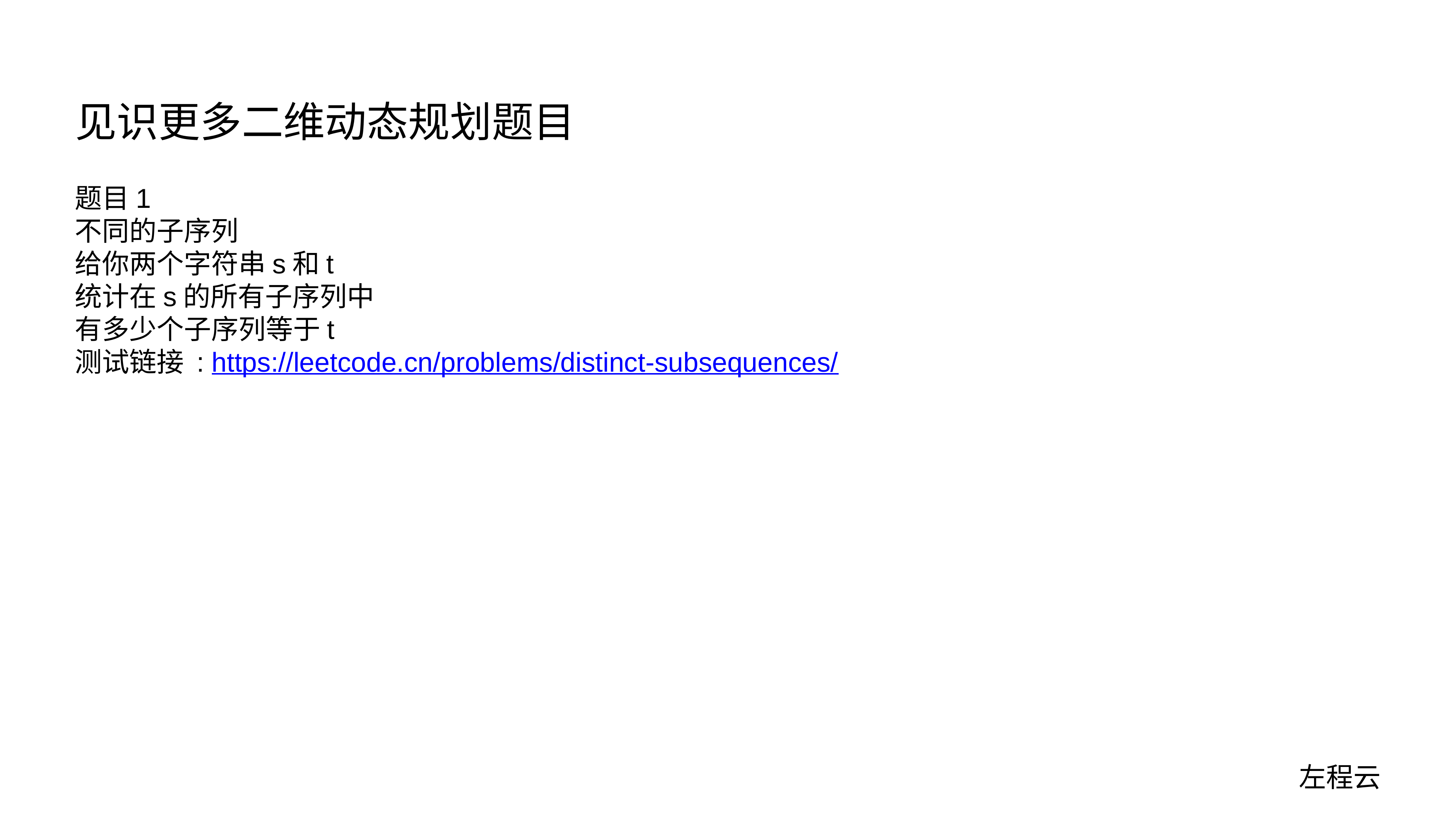

# 见识更多二维动态规划题目
题目1
不同的子序列
给你两个字符串s和t
统计在s的所有子序列中
有多少个子序列等于t
测试链接 : https://leetcode.cn/problems/distinct-subsequences/
左程云